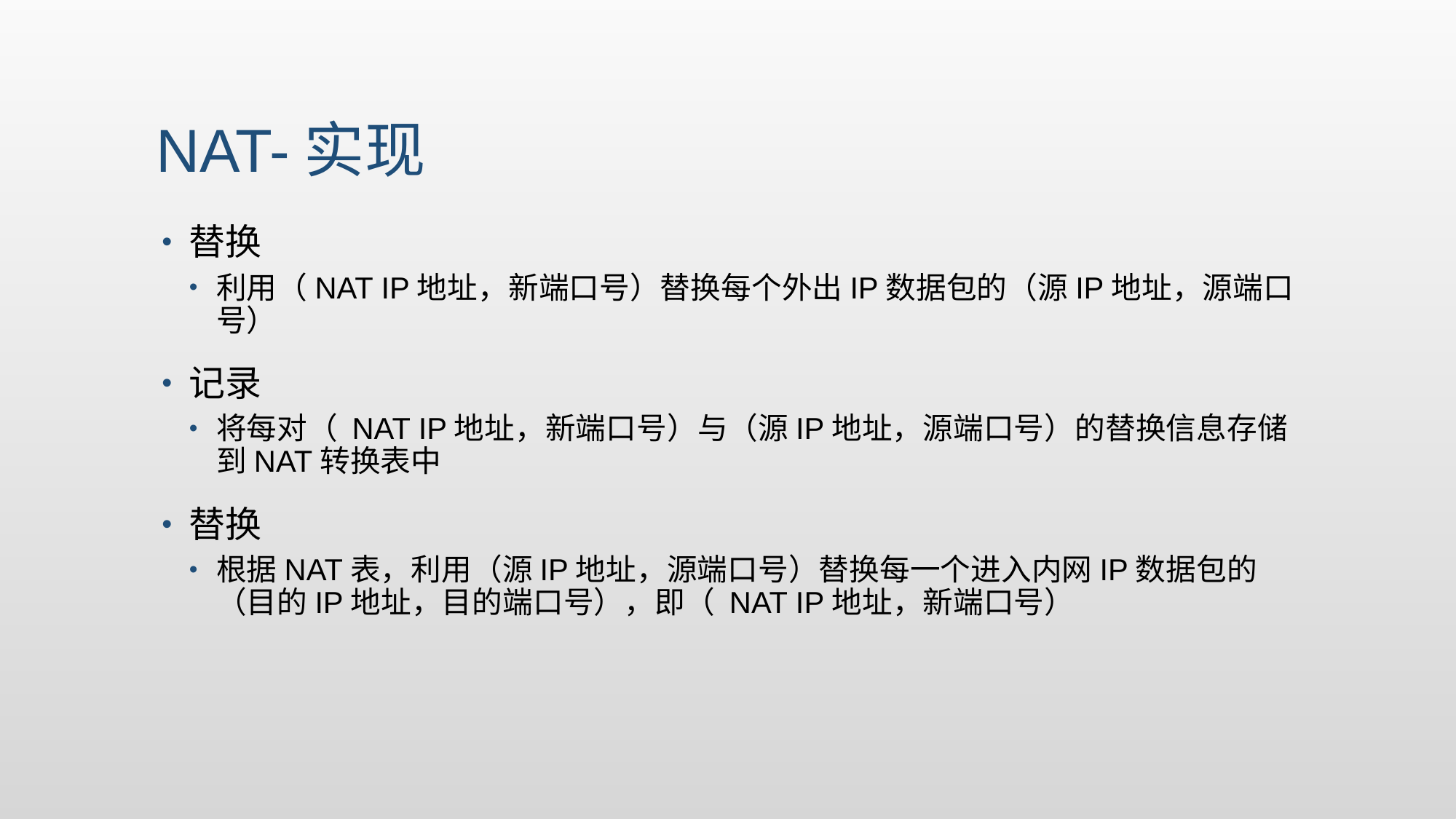

# NAT-实现
替换
利用（NAT IP地址，新端口号）替换每个外出IP数据包的（源IP地址，源端口号）
记录
将每对（ NAT IP地址，新端口号）与（源IP地址，源端口号）的替换信息存储到NAT转换表中
替换
根据NAT表，利用（源IP地址，源端口号）替换每一个进入内网IP数据包的（目的IP地址，目的端口号），即（ NAT IP地址，新端口号）